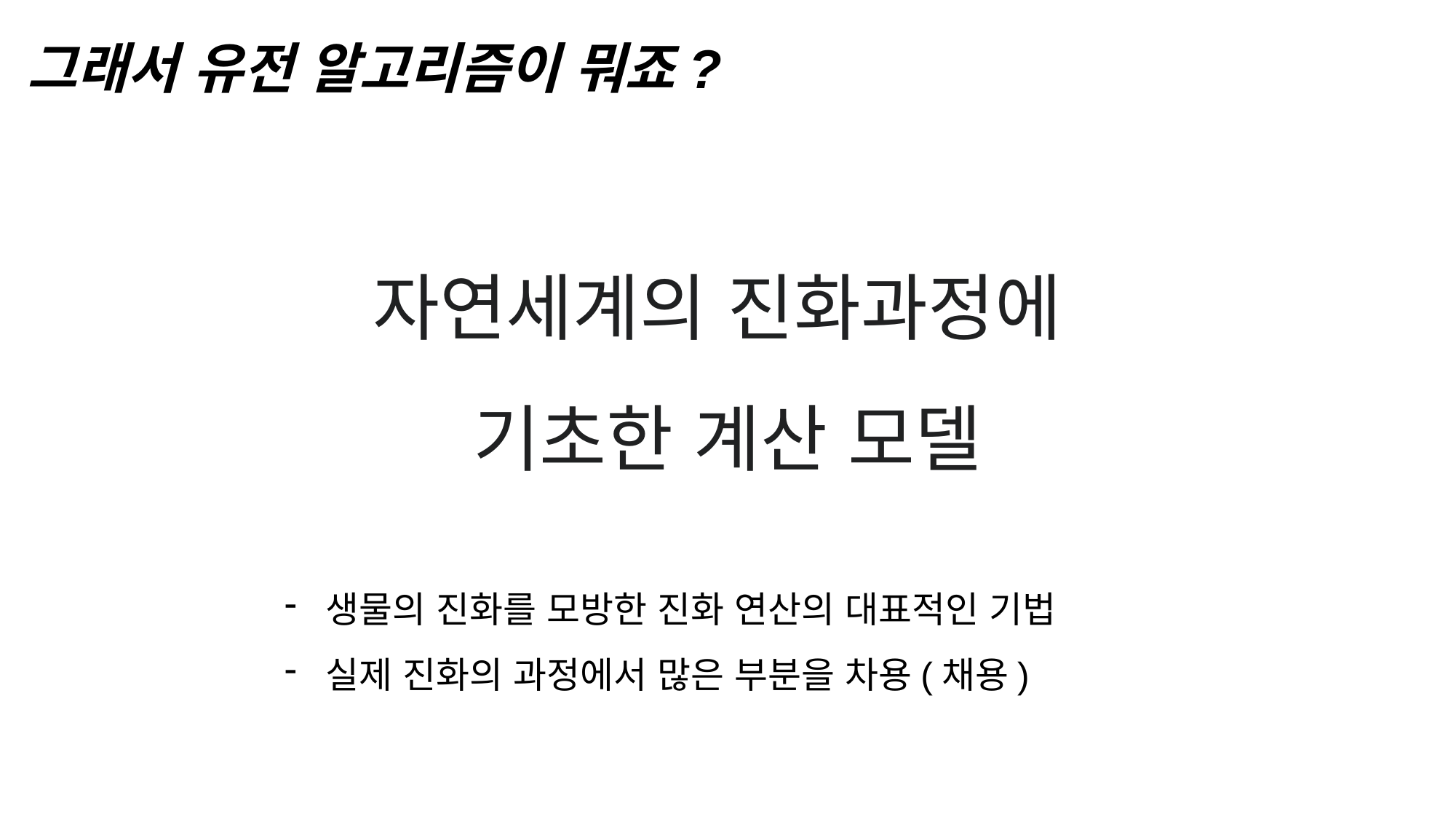

# 그래서 유전 알고리즘이 뭐죠?
자연세계의 진화과정에
기초한 계산 모델
생물의 진화를 모방한 진화 연산의 대표적인 기법
실제 진화의 과정에서 많은 부분을 차용(채용)